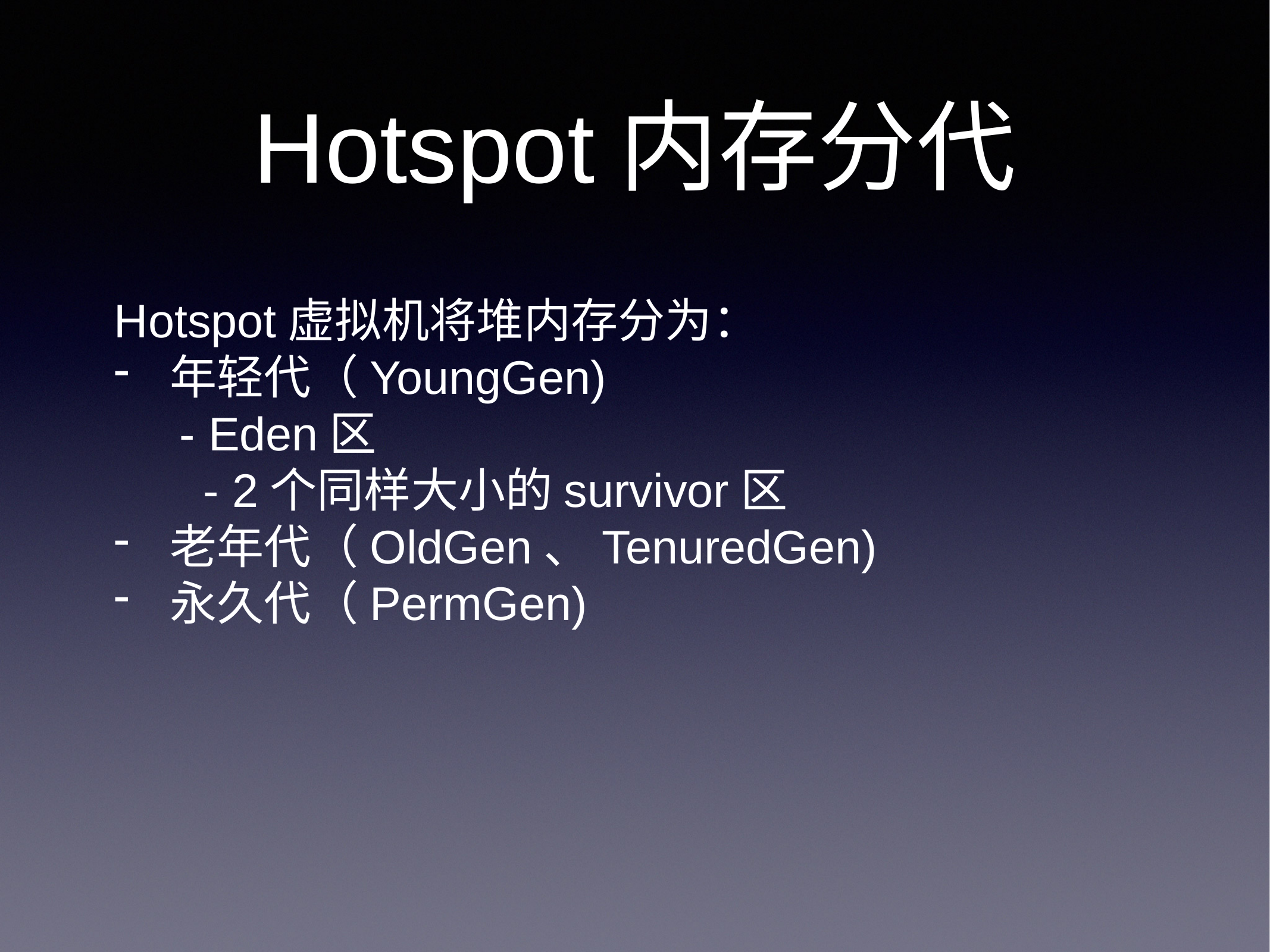

# Hotspot内存分代
Hotspot虚拟机将堆内存分为：
年轻代（YoungGen)
     - Eden区
	- 2个同样大小的survivor区
老年代（OldGen、TenuredGen)
永久代（PermGen)